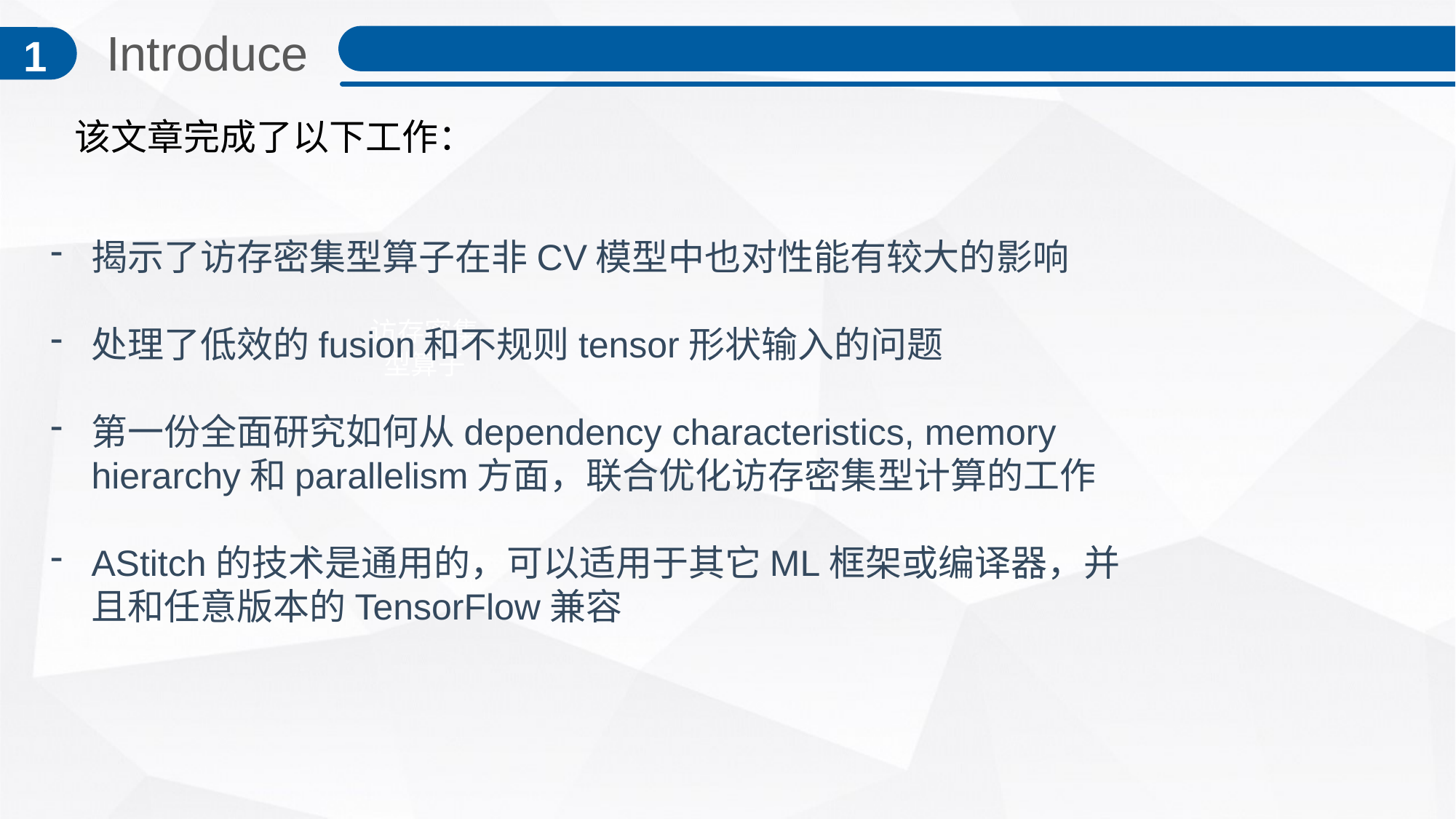

Introduce
1

该文章完成了以下工作：
揭示了访存密集型算子在非CV模型中也对性能有较大的影响

处理了低效的fusion和不规则tensor形状输入的问题

第一份全面研究如何从dependency characteristics, memory hierarchy和parallelism方面，联合优化访存密集型计算的工作

AStitch的技术是通用的，可以适用于其它ML框架或编译器，并且和任意版本的TensorFlow兼容

访存密集型算子